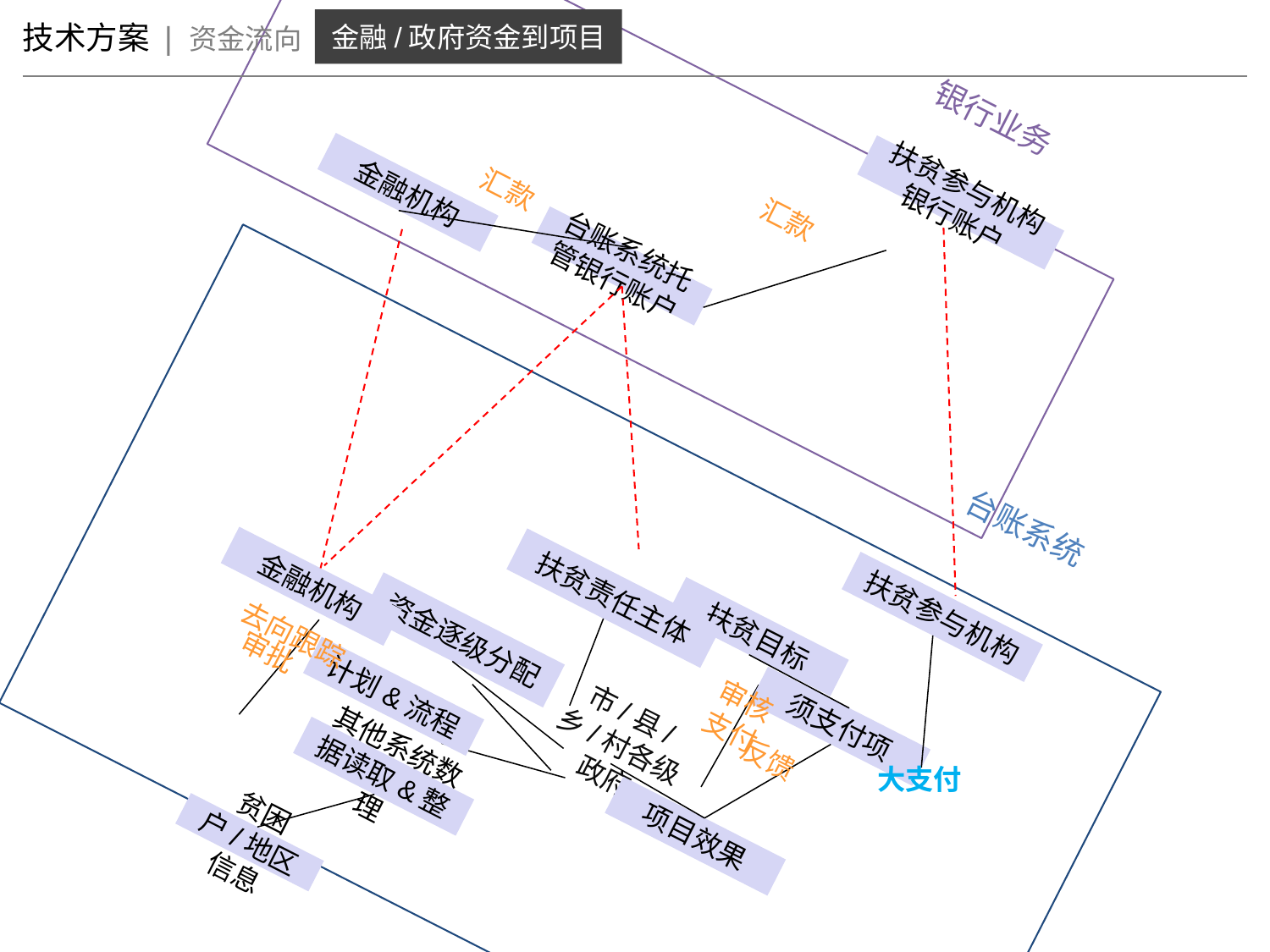

金融/政府资金到项目
技术方案 | 资金流向

银行业务
金融机构
扶贫参与机构银行账户
汇款
汇款
台账系统托管银行账户
台账系统
金融机构
扶贫责任主体
扶贫参与机构
资金逐级分配
扶贫目标
计划&流程
须支付项
市/县/乡/村各级政府
其他系统数据读取&整理
项目效果
贫困户/地区信息

去向跟踪
审批
审核
支付
反馈
大支付